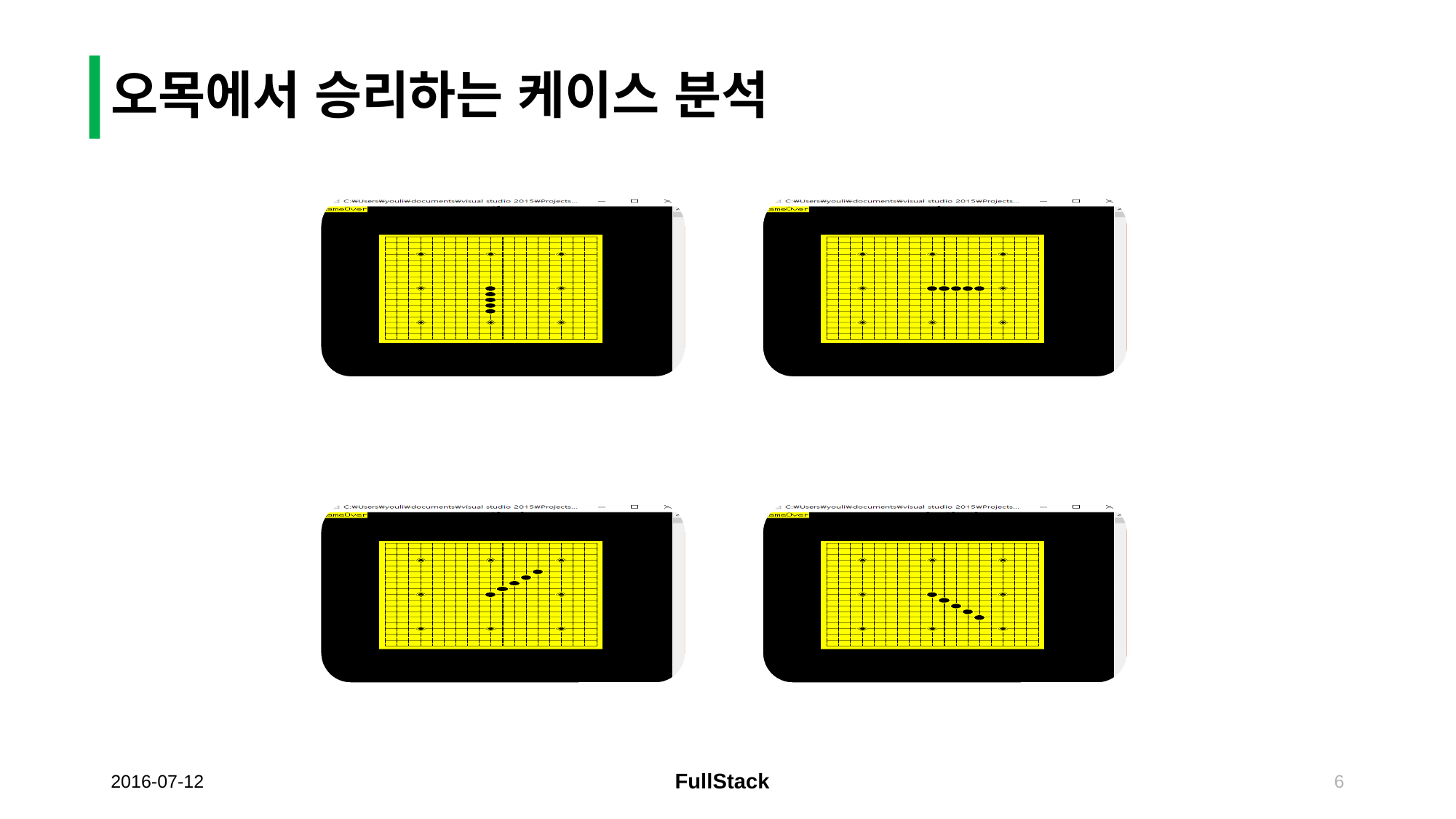

# 오목에서 승리하는 케이스 분석
세로
가로
대각
역대각
2016-07-12
6